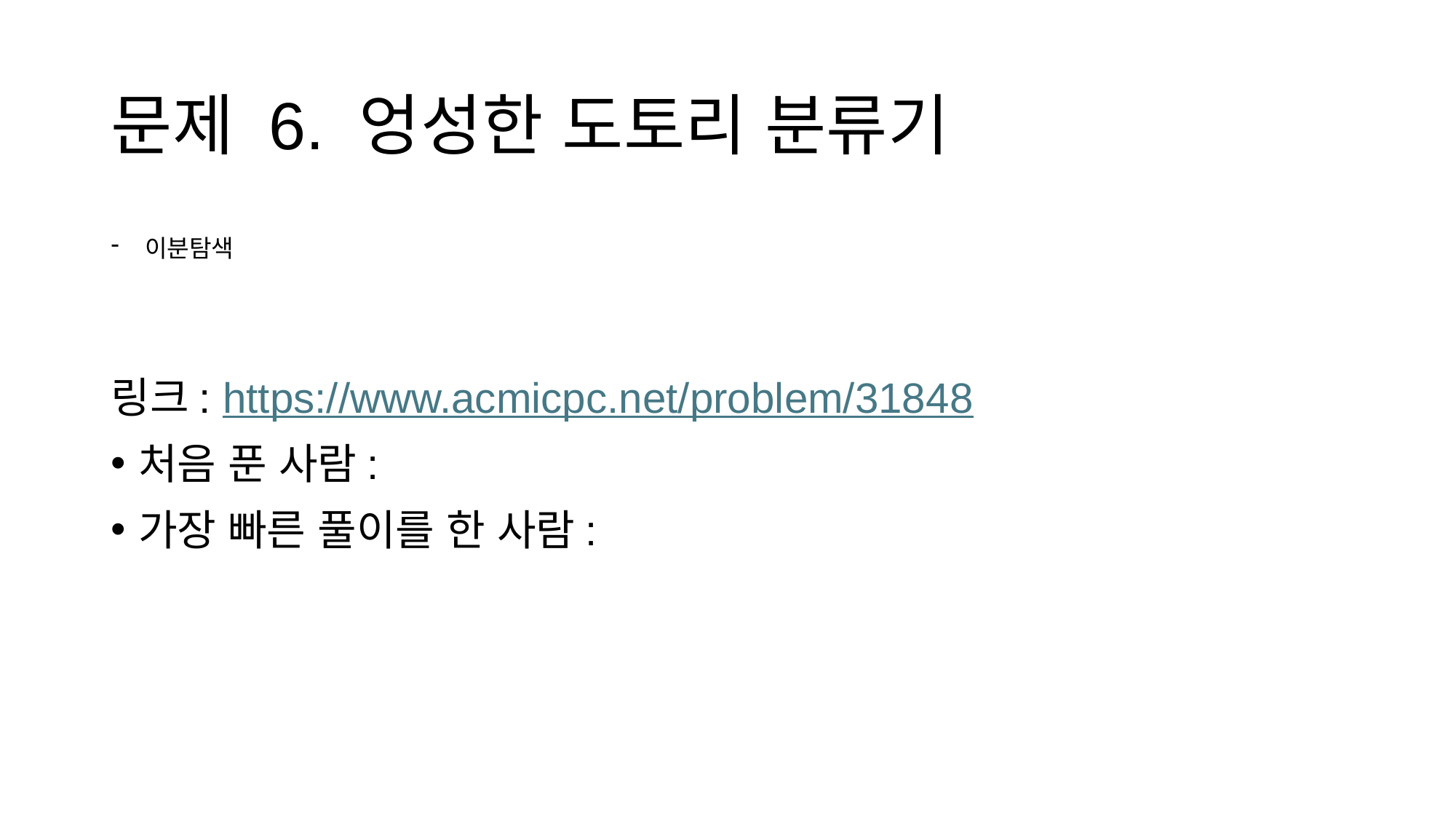

# 문제 6. 엉성한 도토리 분류기
이분탐색

링크: https://www.acmicpc.net/problem/31848
처음 푼 사람:
가장 빠른 풀이를 한 사람: